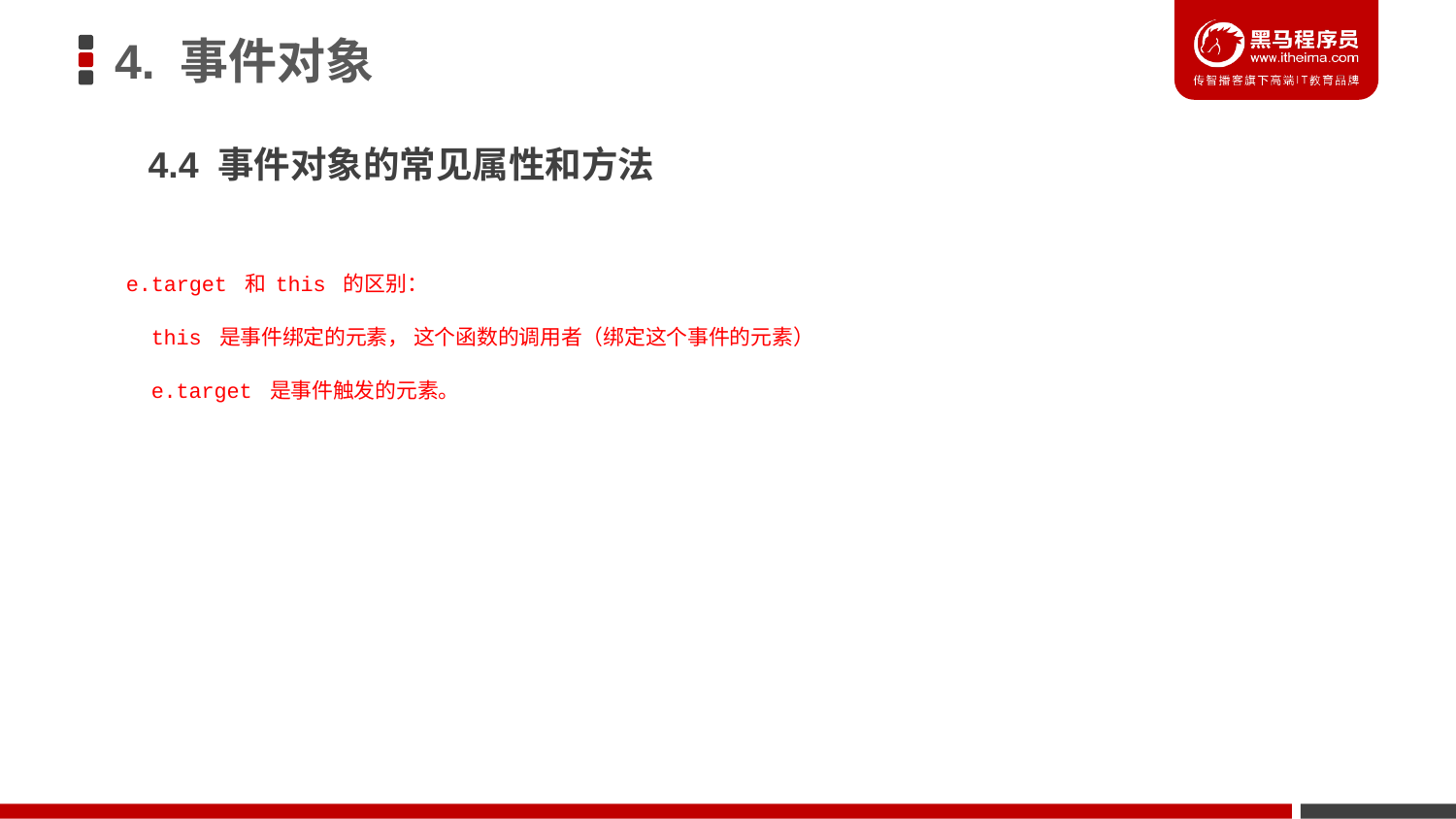

# 4. 事件对象
4.4 事件对象的常见属性和方法
e.target 和 this 的区别：
  this 是事件绑定的元素， 这个函数的调用者（绑定这个事件的元素）
  e.target 是事件触发的元素。